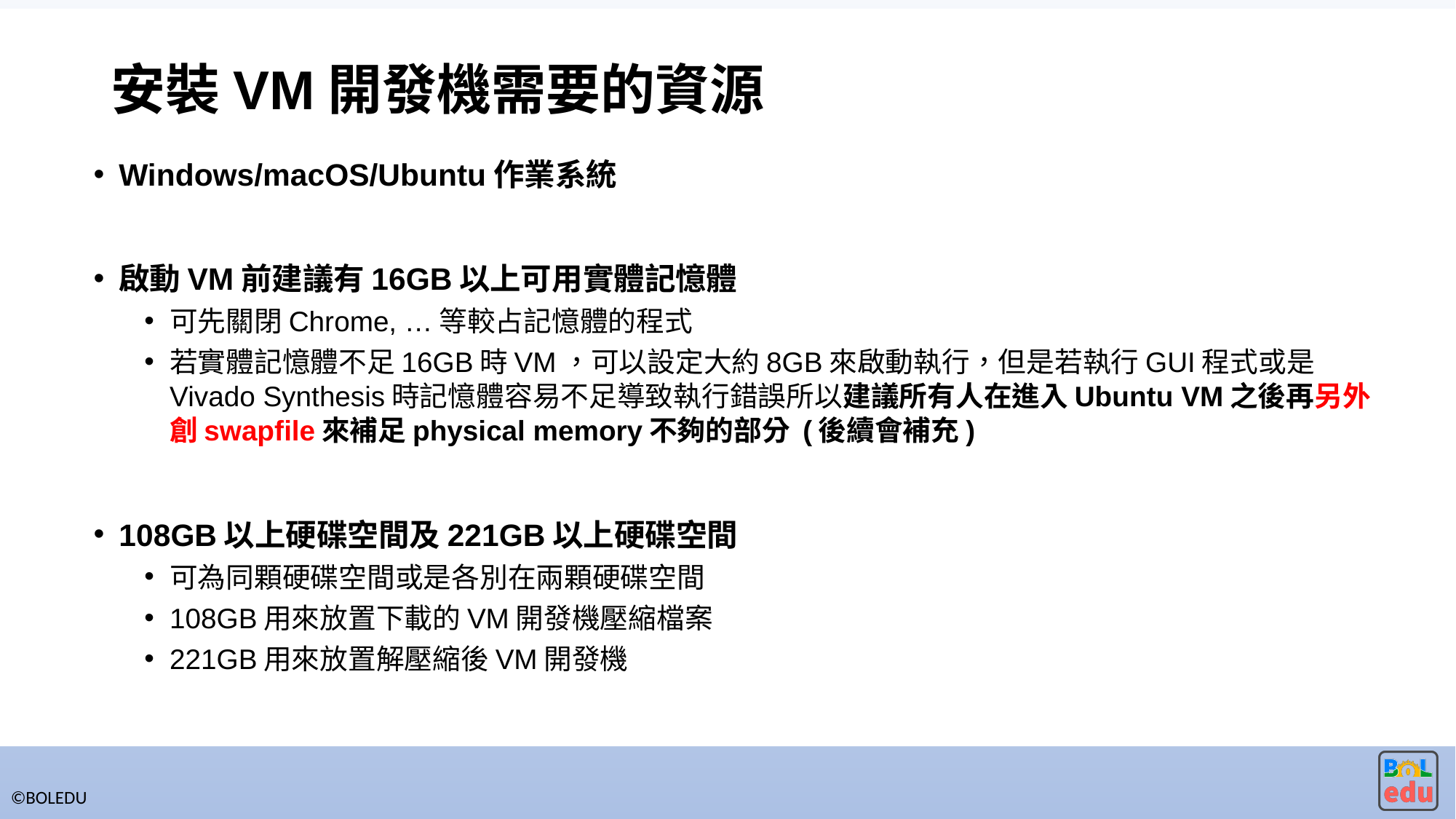

# 安裝VM開發機需要的資源
Windows/macOS/Ubuntu作業系統

啟動VM前建議有16GB以上可用實體記憶體
可先關閉Chrome, …等較占記憶體的程式
若實體記憶體不足16GB時VM，可以設定大約8GB來啟動執行，但是若執行GUI程式或是Vivado Synthesis時記憶體容易不足導致執行錯誤所以建議所有人在進入Ubuntu VM之後再另外創swapfile來補足physical memory不夠的部分 (後續會補充)

108GB以上硬碟空間及221GB以上硬碟空間
可為同顆硬碟空間或是各別在兩顆硬碟空間
108GB用來放置下載的VM開發機壓縮檔案
221GB用來放置解壓縮後VM開發機